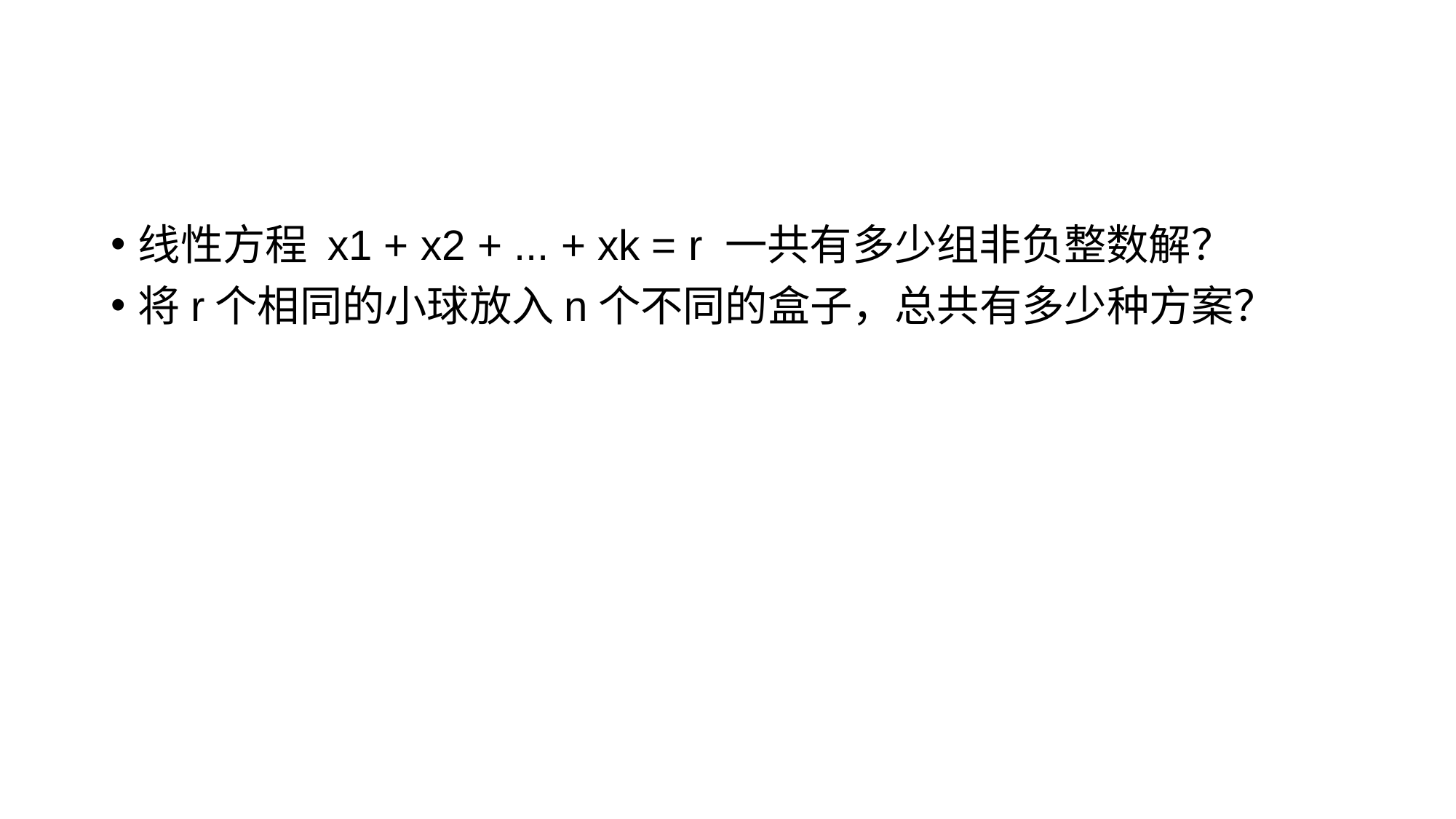

线性方程 x1 + x2 + ... + xk = r 一共有多少组非负整数解？
将r个相同的小球放入n个不同的盒子，总共有多少种方案？